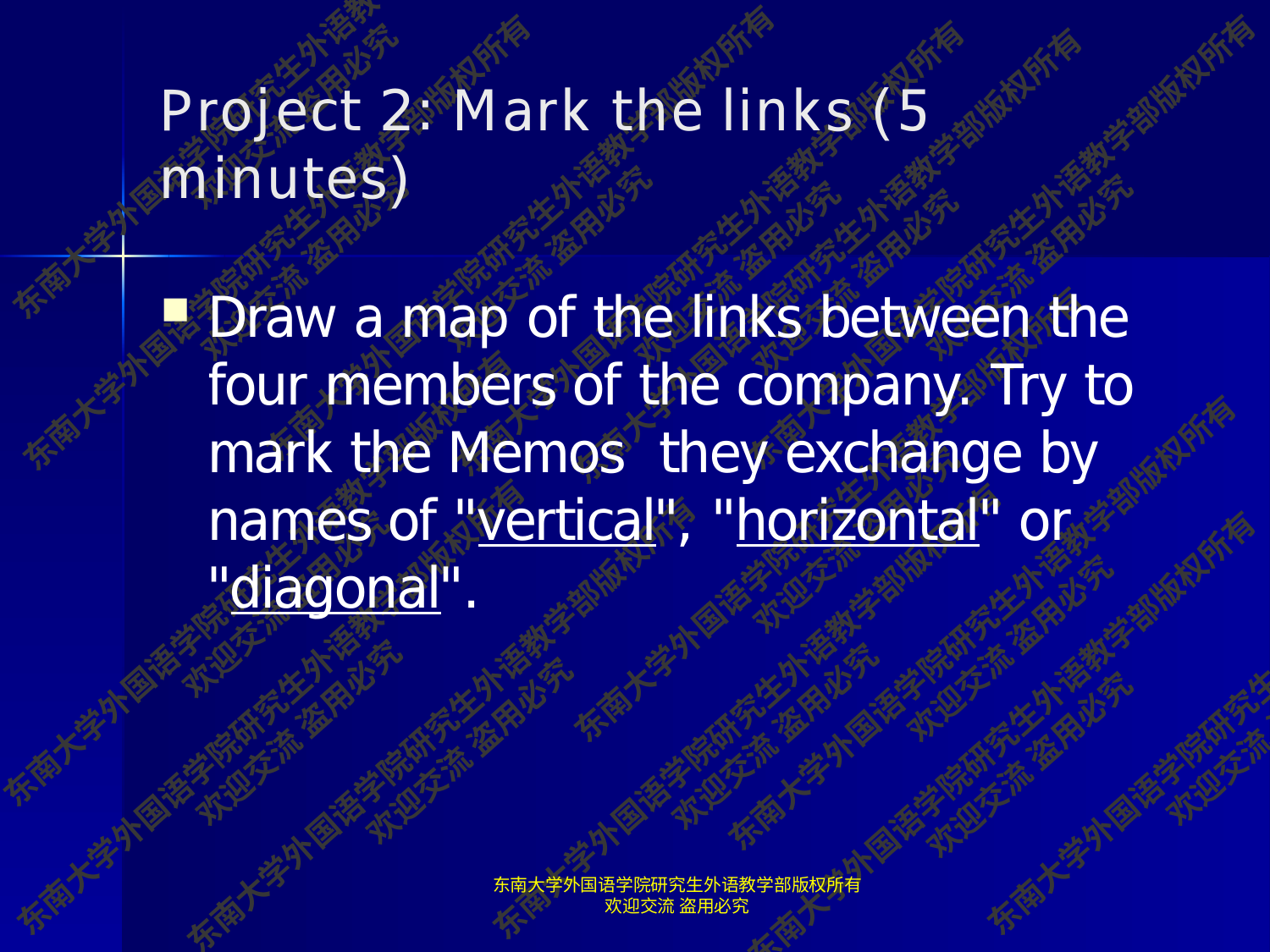

# Project 2: Mark the links (5 minutes)
Draw a map of the links between the four members of the company. Try to mark the Memos  they exchange by names of "vertical", "horizontal" or "diagonal".

东南大学外国语学院研究生外语教学部版权所有 欢迎交流 盗用必究